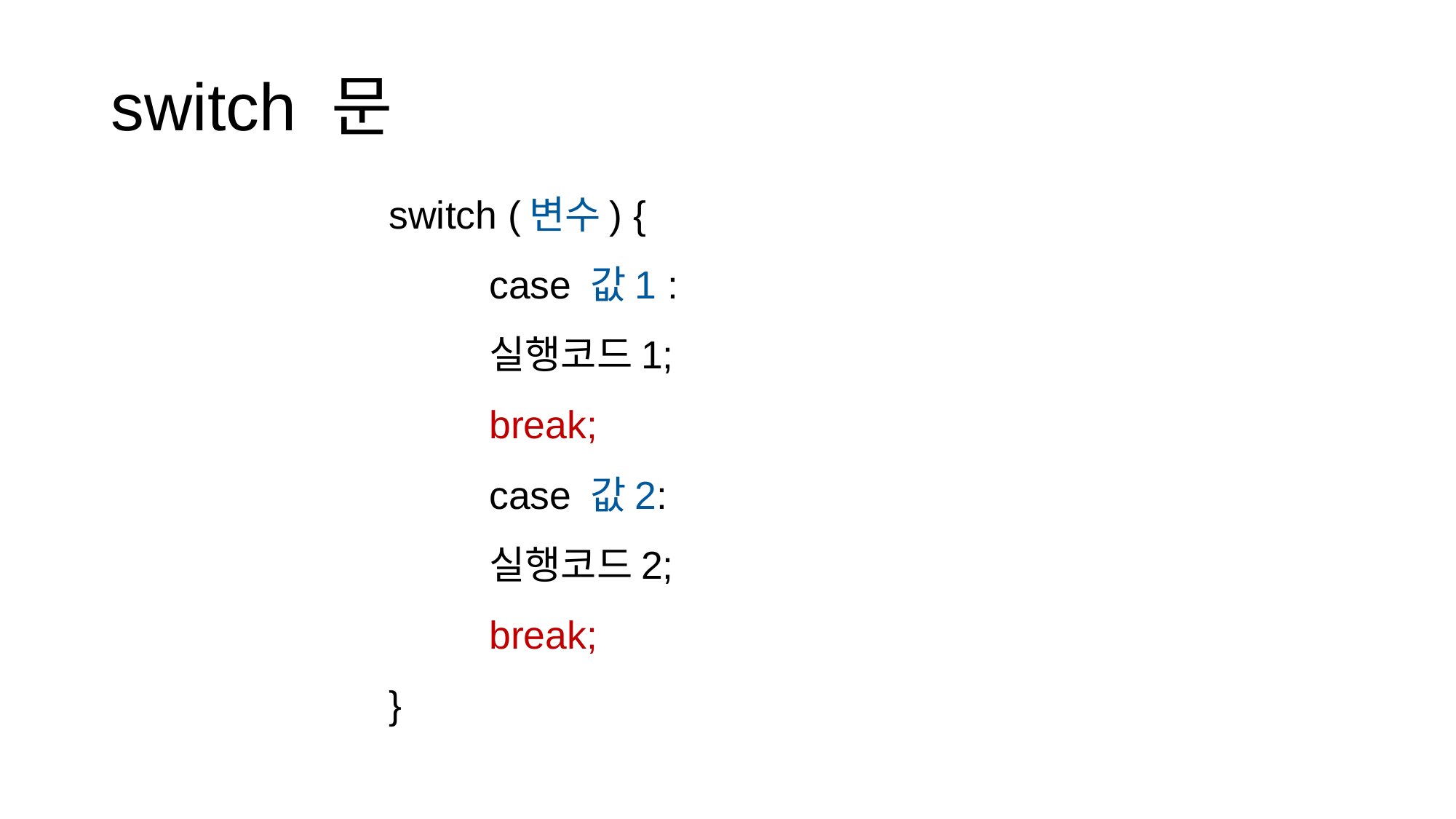

# switch 문
switch (변수) {
	case 값1 :
		실행코드1;
		break;
	case 값2:
		실행코드2;
		break;
}